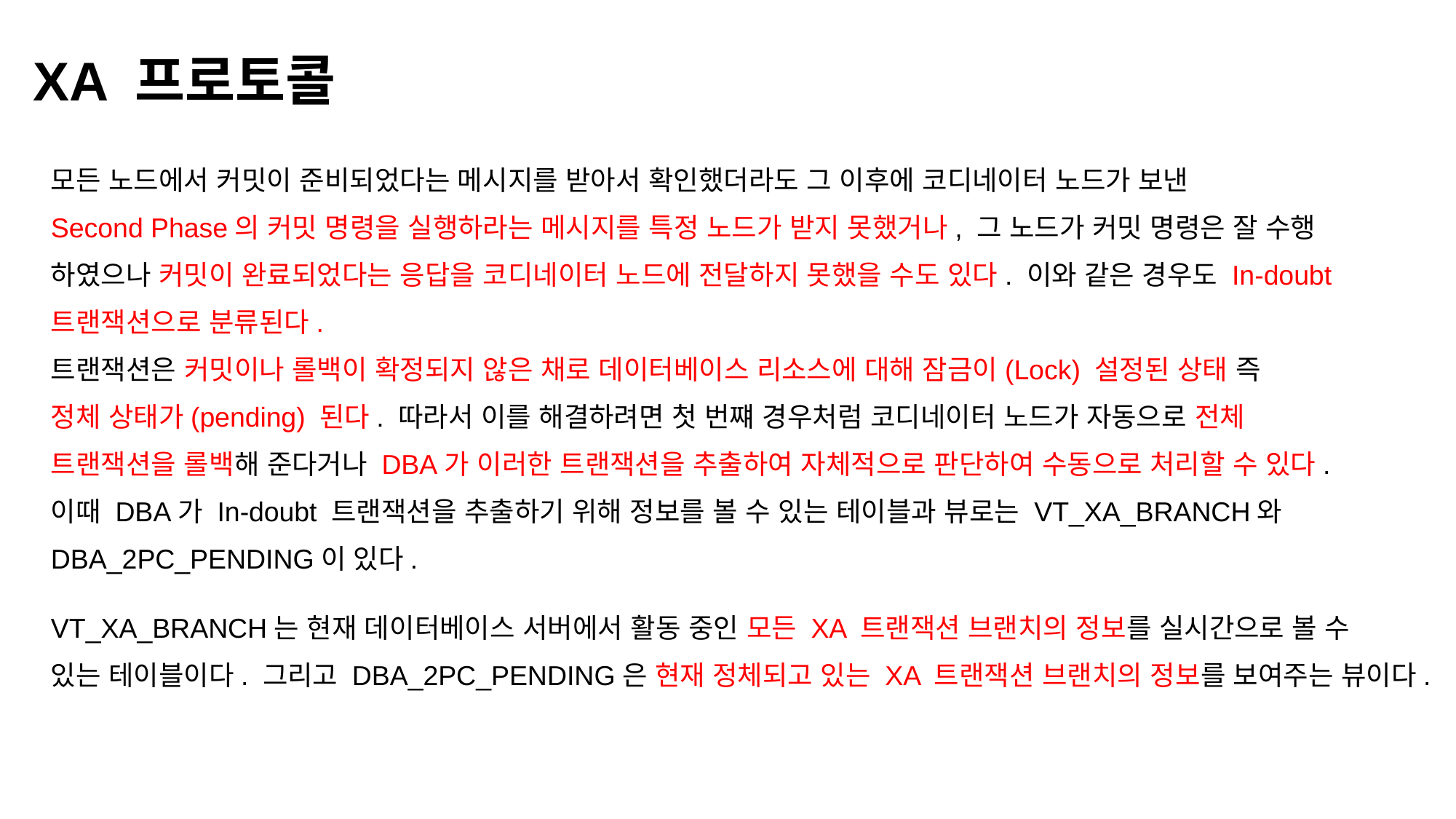

XA 프로토콜
모든 노드에서 커밋이 준비되었다는 메시지를 받아서 확인했더라도 그 이후에 코디네이터 노드가 보낸

Second Phase의 커밋 명령을 실행하라는 메시지를 특정 노드가 받지 못했거나, 그 노드가 커밋 명령은 잘 수행

하였으나 커밋이 완료되었다는 응답을 코디네이터 노드에 전달하지 못했을 수도 있다. 이와 같은 경우도 In-doubt

트랜잭션으로 분류된다.

트랜잭션은 커밋이나 롤백이 확정되지 않은 채로 데이터베이스 리소스에 대해 잠금이(Lock) 설정된 상태 즉

정체 상태가(pending) 된다. 따라서 이를 해결하려면 첫 번쨰 경우처럼 코디네이터 노드가 자동으로 전체

트랜잭션을 롤백해 준다거나 DBA가 이러한 트랜잭션을 추출하여 자체적으로 판단하여 수동으로 처리할 수 있다.

이때 DBA가 In-doubt 트랜잭션을 추출하기 위해 정보를 볼 수 있는 테이블과 뷰로는 VT_XA_BRANCH와
DBA_2PC_PENDING이 있다.

VT_XA_BRANCH는 현재 데이터베이스 서버에서 활동 중인 모든 XA 트랜잭션 브랜치의 정보를 실시간으로 볼 수

있는 테이블이다. 그리고 DBA_2PC_PENDING은 현재 정체되고 있는 XA 트랜잭션 브랜치의 정보를 보여주는 뷰이다.